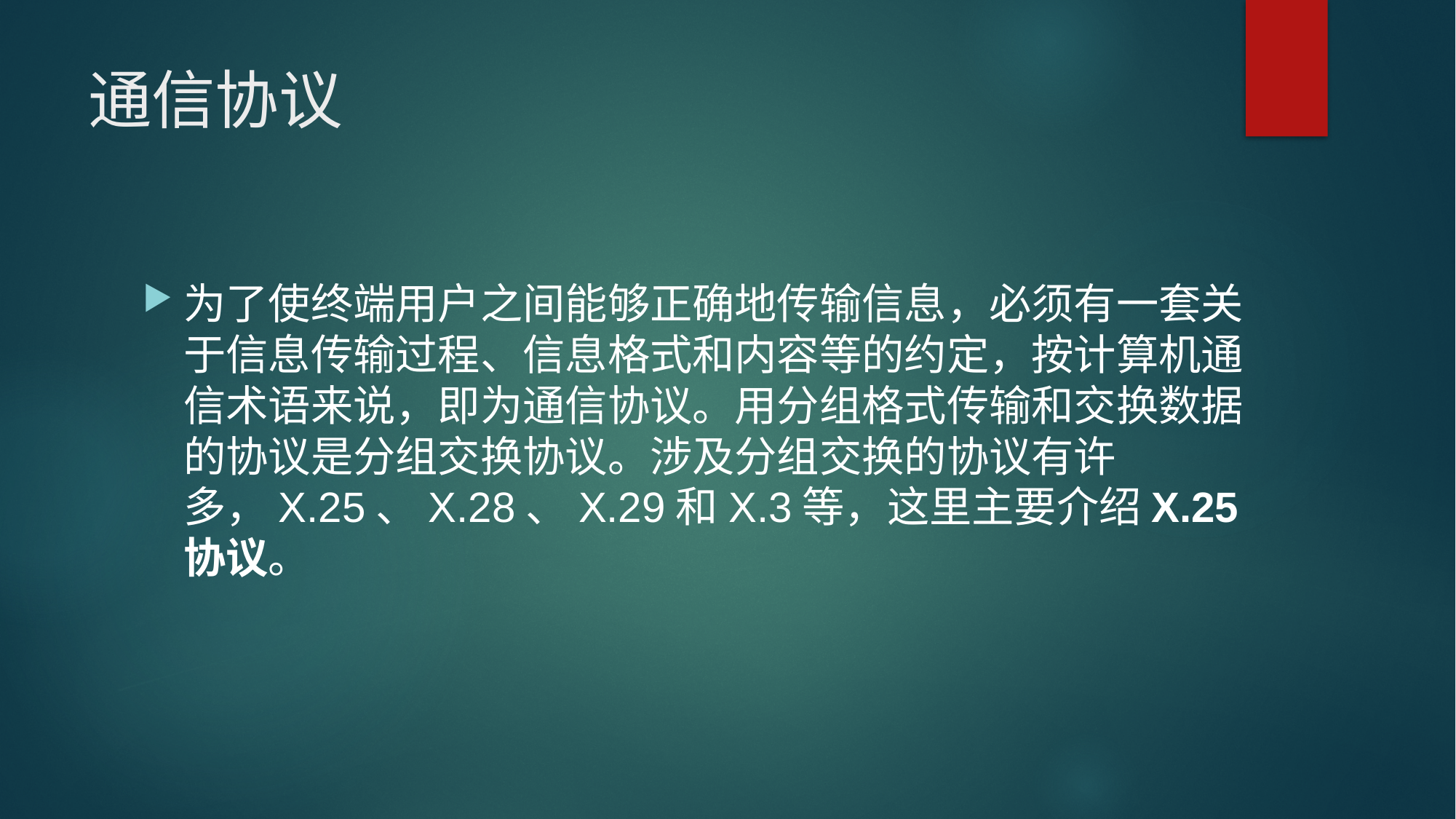

# 通信协议
为了使终端用户之间能够正确地传输信息，必须有一套关于信息传输过程、信息格式和内容等的约定，按计算机通信术语来说，即为通信协议。用分组格式传输和交换数据的协议是分组交换协议。涉及分组交换的协议有许多，X.25、X.28、X.29和X.3等，这里主要介绍X.25协议。